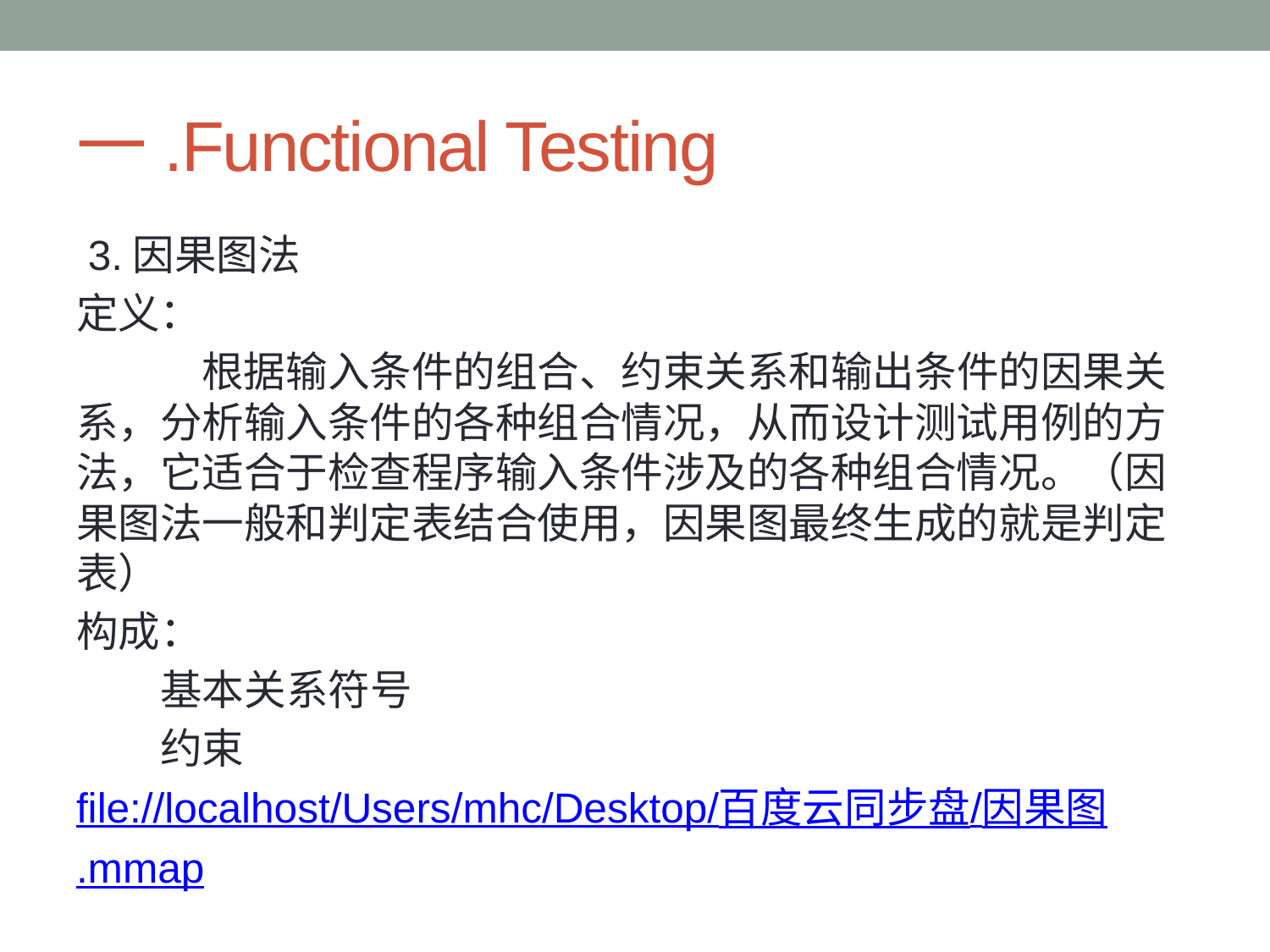

# 一.Functional Testing
 3.因果图法
定义：
	根据输入条件的组合、约束关系和输出条件的因果关系，分析输入条件的各种组合情况，从而设计测试用例的方法，它适合于检查程序输入条件涉及的各种组合情况。（因果图法一般和判定表结合使用，因果图最终生成的就是判定表）
构成：
        基本关系符号
        约束
file://localhost/Users/mhc/Desktop/百度云同步盘/因果图.mmap